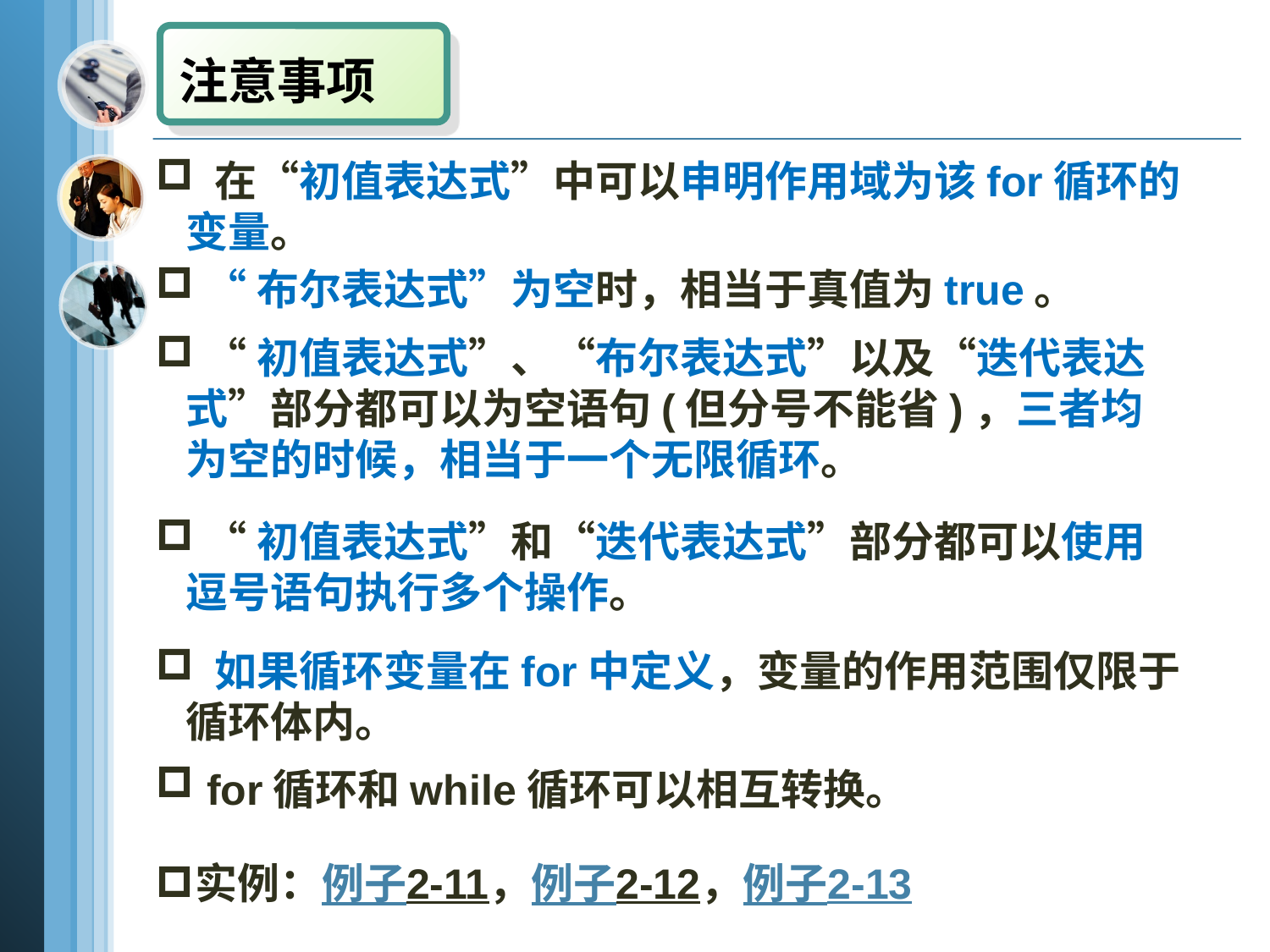

注意事项
 在“初值表达式”中可以申明作用域为该for循环的变量。
 “布尔表达式”为空时，相当于真值为true。
 “初值表达式”、“布尔表达式”以及“迭代表达式”部分都可以为空语句(但分号不能省)，三者均为空的时候，相当于一个无限循环。
 “初值表达式”和“迭代表达式”部分都可以使用逗号语句执行多个操作。
 如果循环变量在for中定义，变量的作用范围仅限于循环体内。
 for循环和while循环可以相互转换。
实例：例子2-11，例子2-12，例子2-13